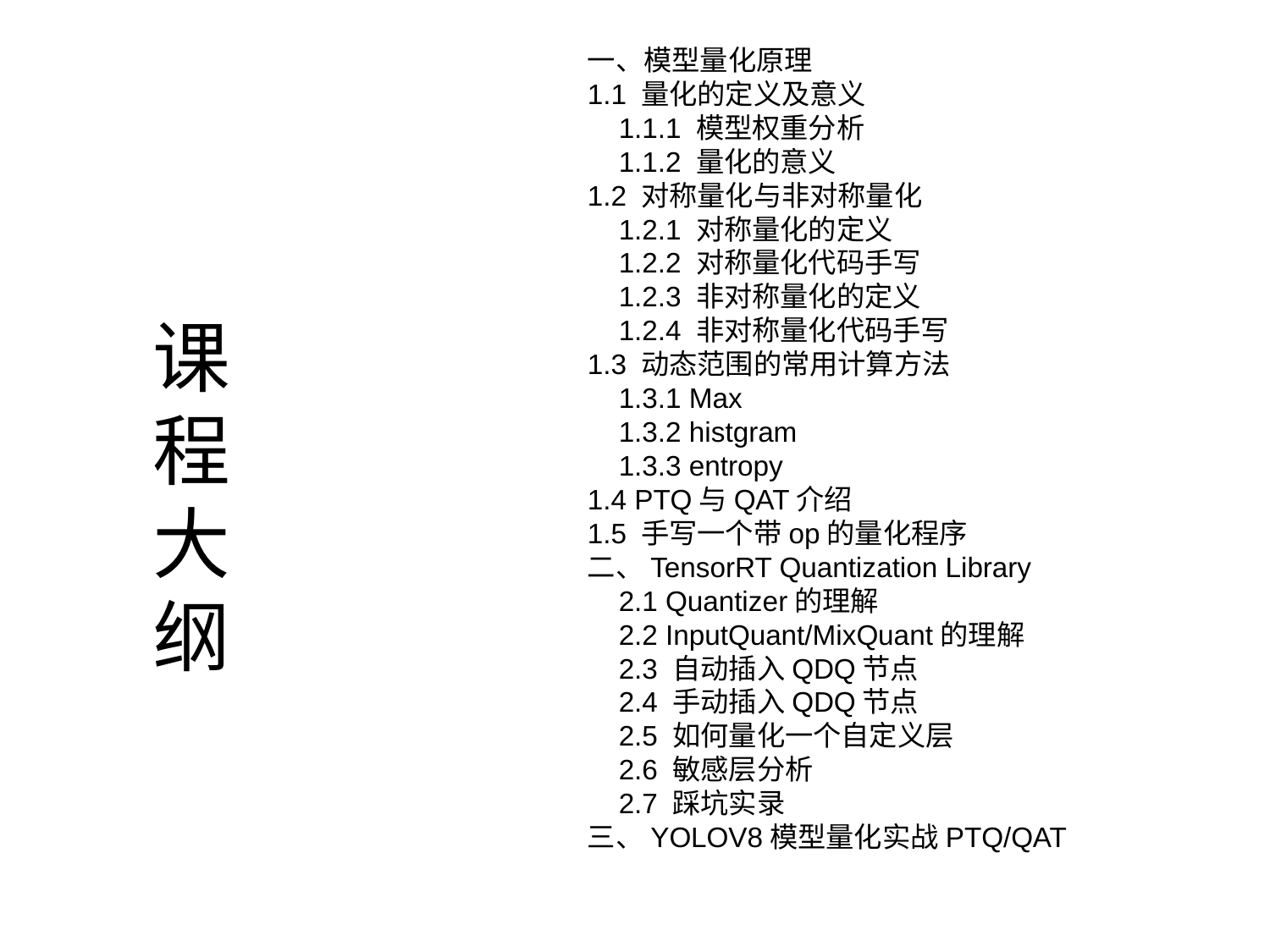

一、模型量化原理
1.1 量化的定义及意义
    1.1.1 模型权重分析
    1.1.2 量化的意义
1.2 对称量化与非对称量化
    1.2.1 对称量化的定义
    1.2.2 对称量化代码手写
    1.2.3 非对称量化的定义
    1.2.4 非对称量化代码手写
1.3 动态范围的常用计算方法
    1.3.1 Max
    1.3.2 histgram
    1.3.3 entropy
1.4 PTQ与QAT介绍
1.5 手写一个带op的量化程序
二、TensorRT Quantization Library
    2.1 Quantizer的理解
    2.2 InputQuant/MixQuant的理解
    2.3 自动插入QDQ节点
    2.4 手动插入QDQ节点
    2.5 如何量化一个自定义层
    2.6 敏感层分析
    2.7 踩坑实录
三、YOLOV8模型量化实战PTQ/QAT

# 课 程 大 纲